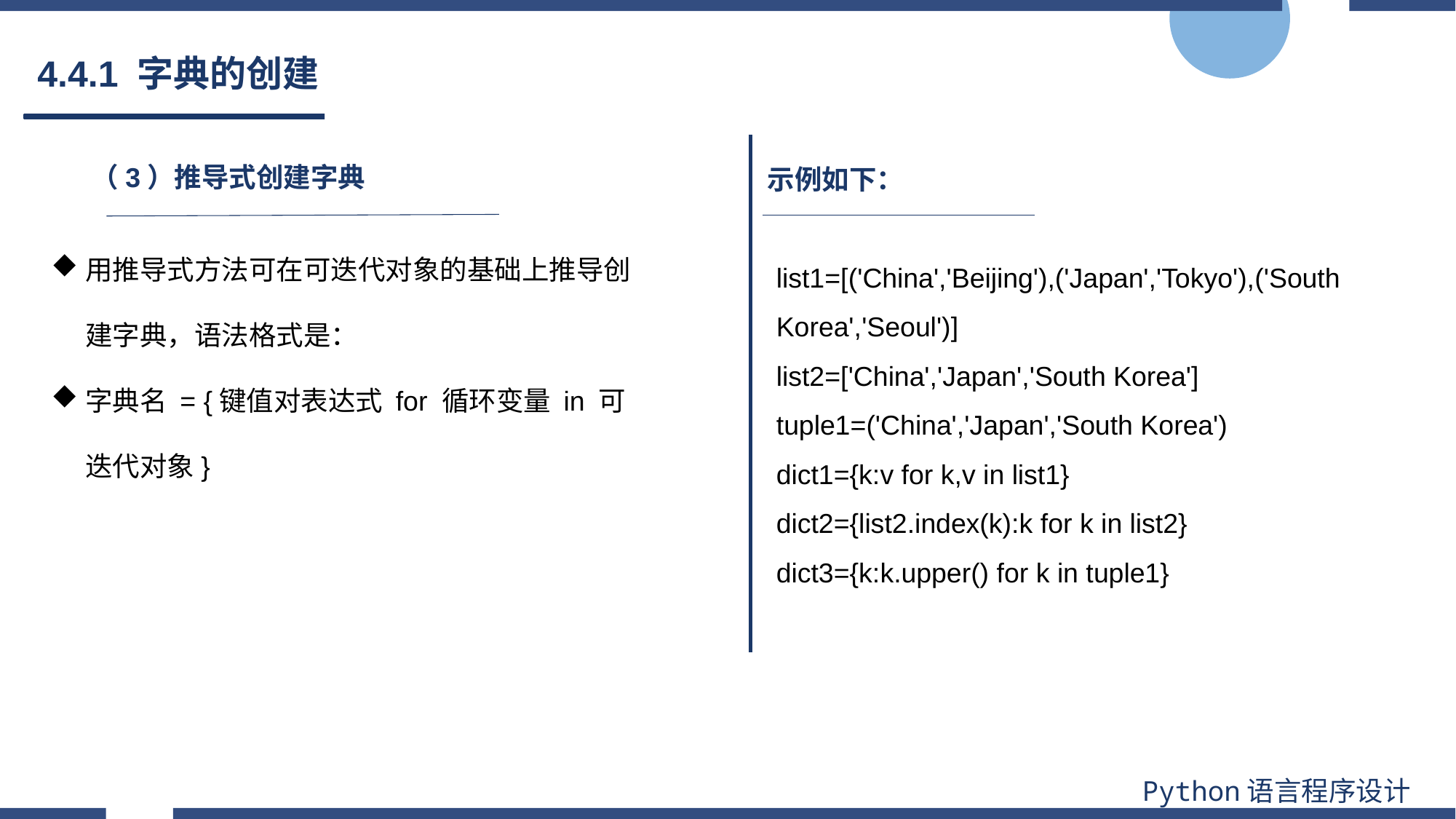

# 4.4.1 字典的创建
（3）推导式创建字典
示例如下：
用推导式方法可在可迭代对象的基础上推导创建字典，语法格式是：
字典名 = {键值对表达式 for 循环变量 in 可迭代对象}
list1=[('China','Beijing'),('Japan','Tokyo'),('South Korea','Seoul')]
list2=['China','Japan','South Korea']
tuple1=('China','Japan','South Korea')
dict1={k:v for k,v in list1}
dict2={list2.index(k):k for k in list2}
dict3={k:k.upper() for k in tuple1}